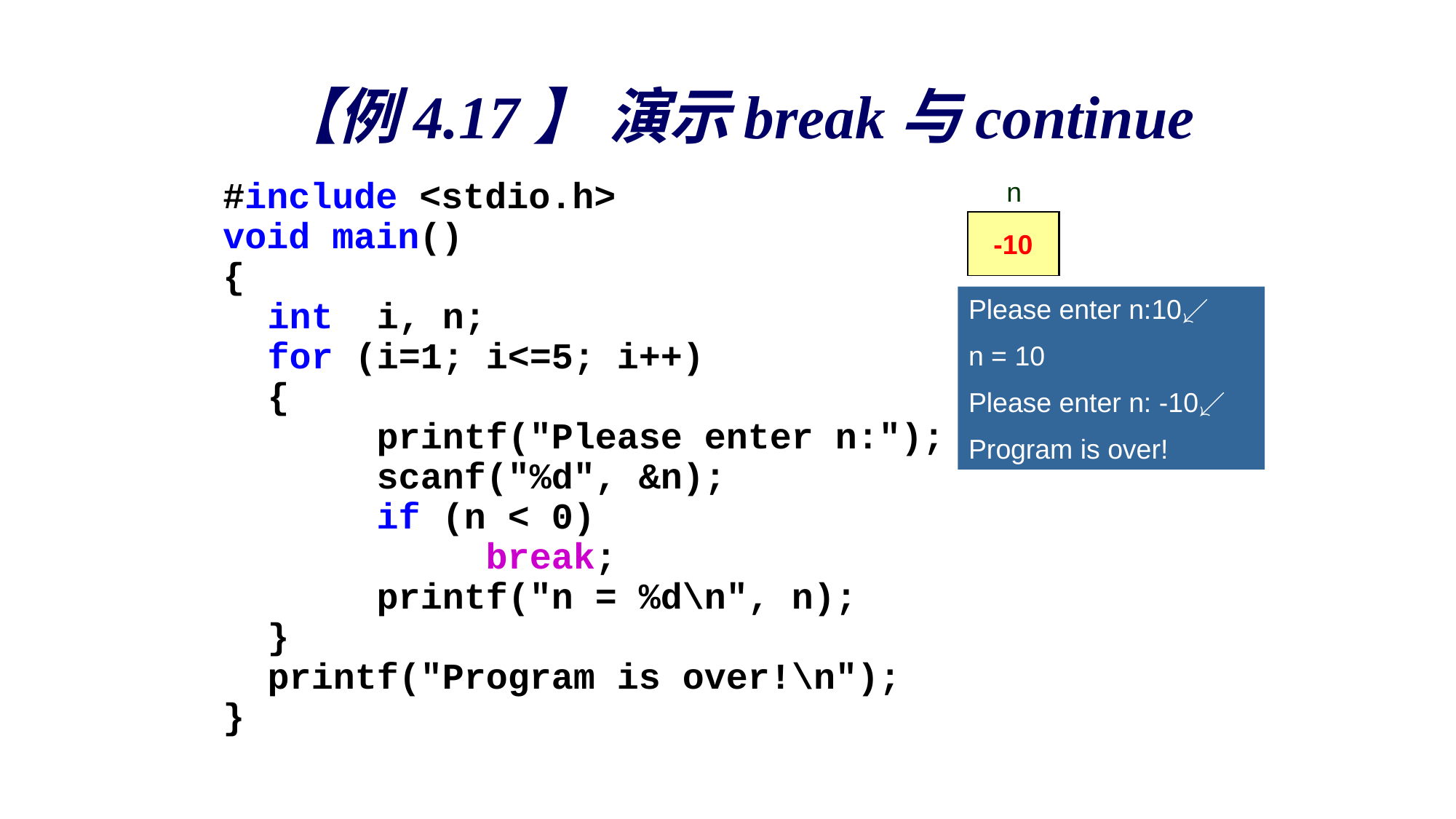

【例4.17】 演示break与continue
n
#include <stdio.h>
void main()
{
	int  i, n;
	for (i=1; i<=5; i++)
	{
		printf("Please enter n:");
		scanf("%d", &n);
		if (n < 0)
			break;
		printf("n = %d\n", n);
	}
	printf("Program is over!\n");
}
???
10
-10
Please enter n:10↙
n = 10
Please enter n: -10↙
Program is over!